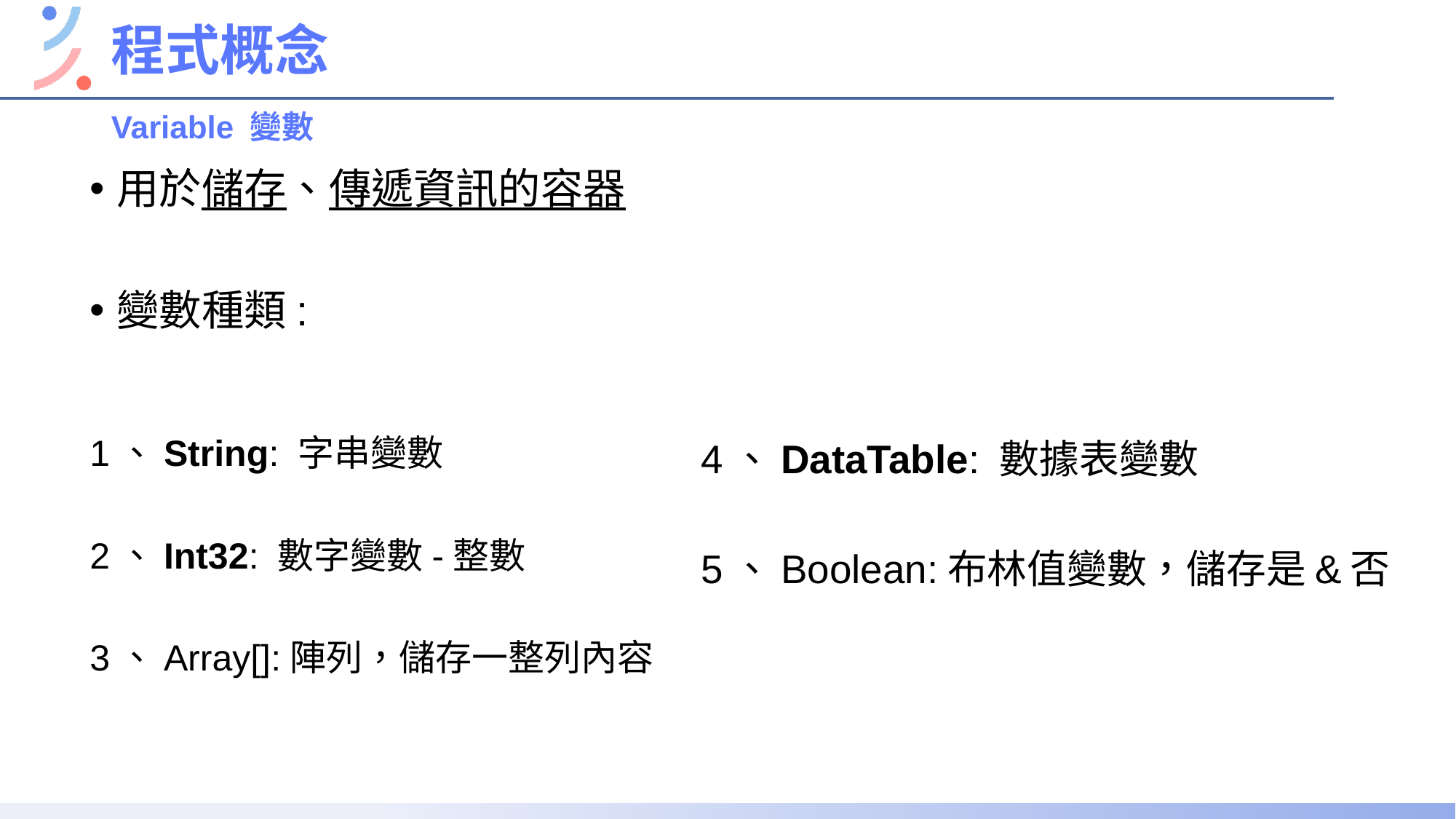

# 程式概念
Variable 變數
用於儲存、傳遞資訊的容器

變數種類:
1、String: 字串變數
2、Int32: 數字變數-整數
3、Array[]:陣列，儲存一整列內容
4、DataTable: 數據表變數
5、Boolean:布林值變數，儲存是&否